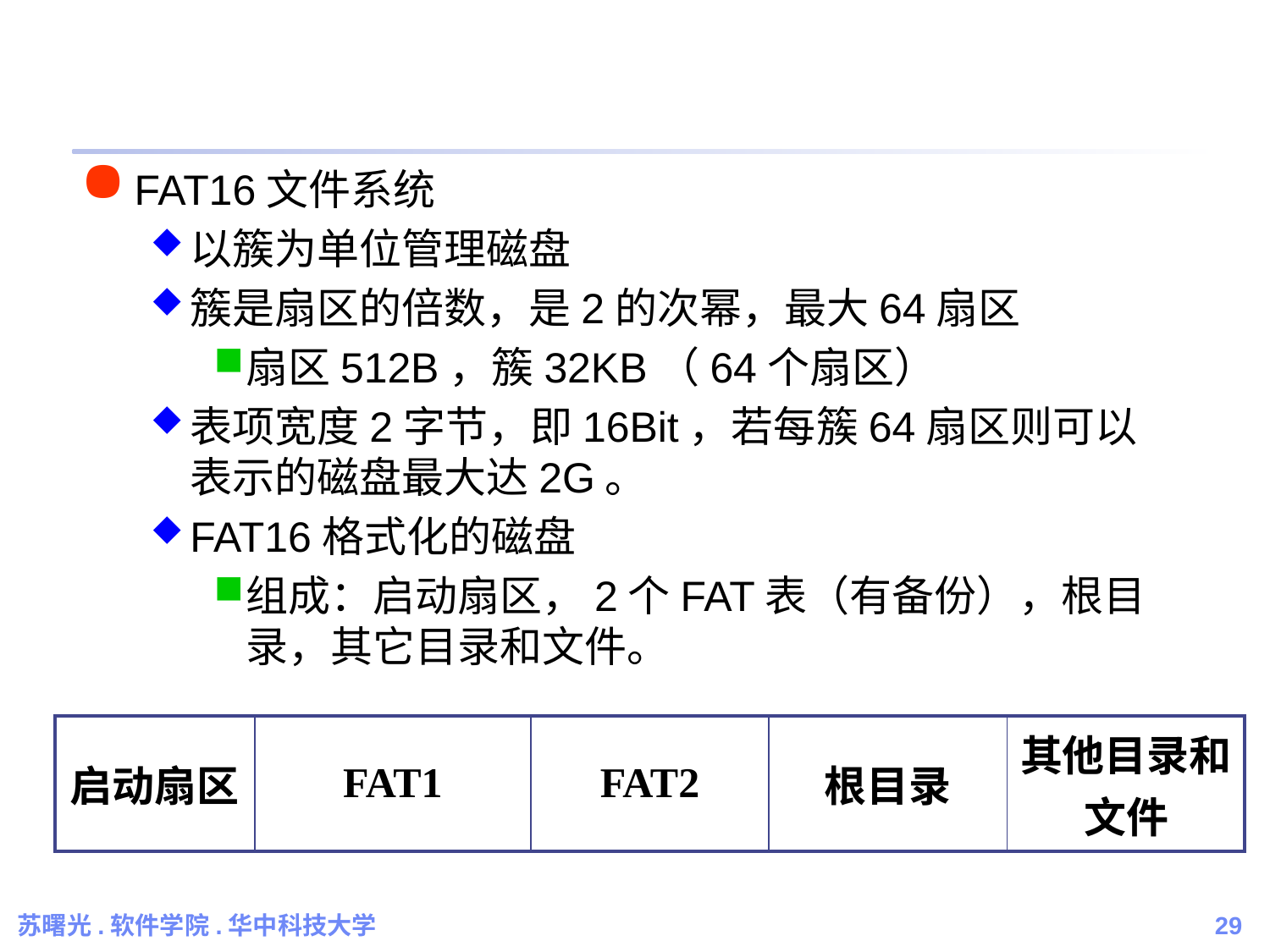

#
FAT16文件系统
以簇为单位管理磁盘
簇是扇区的倍数，是2的次幂，最大64扇区
扇区512B，簇32KB（64个扇区）
表项宽度2字节，即16Bit，若每簇64扇区则可以表示的磁盘最大达2G。
FAT16格式化的磁盘
组成：启动扇区，2个FAT表（有备份），根目录，其它目录和文件。
| 启动扇区 | FAT1 | FAT2 | 根目录 | 其他目录和文件 |
| --- | --- | --- | --- | --- |
苏曙光.软件学院.华中科技大学
29